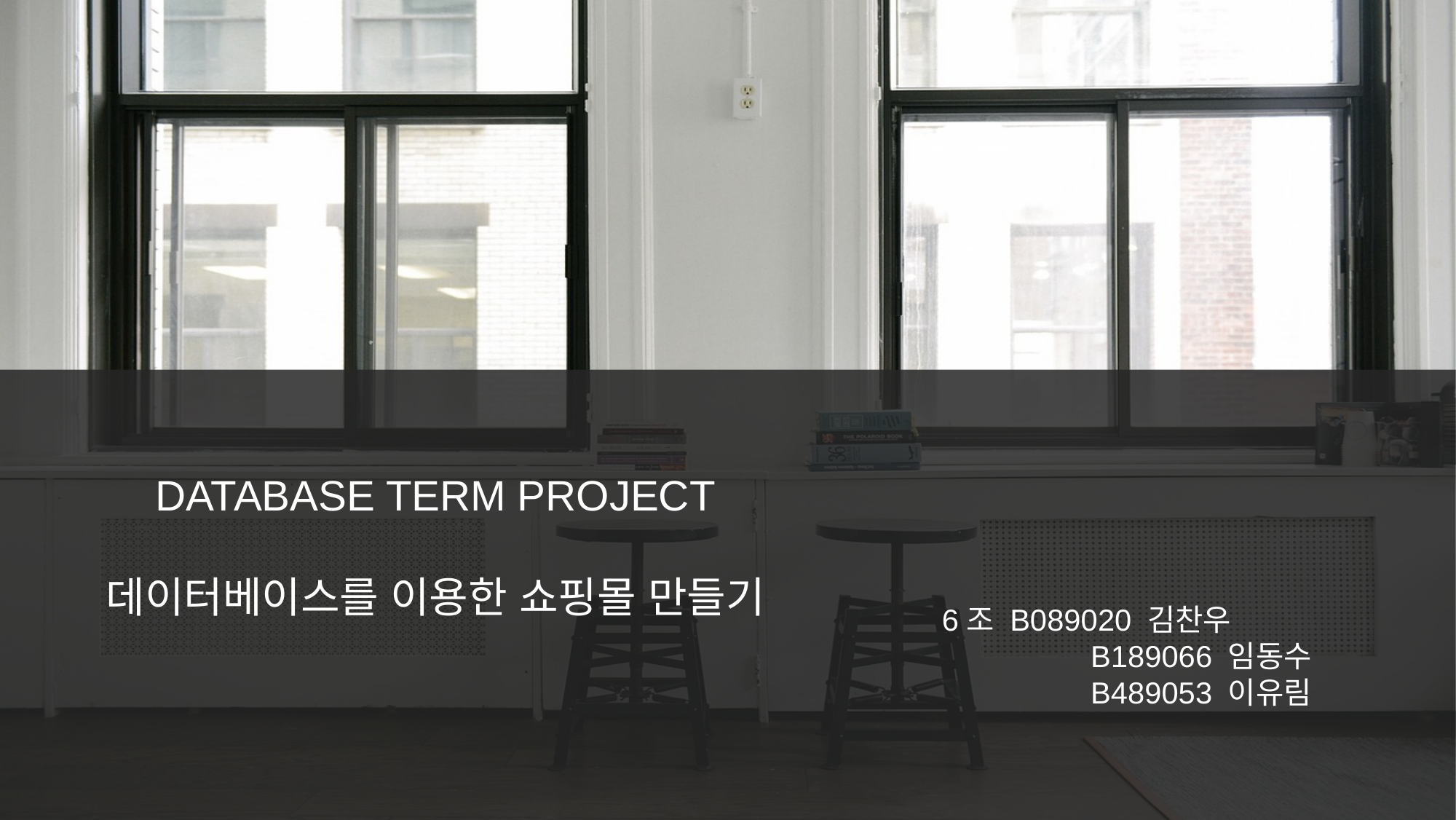

DATABASE TERM PROJECT

데이터베이스를 이용한 쇼핑몰 만들기
   6조 b089020 김찬우
           b189066 임동수
           B489053 이유림